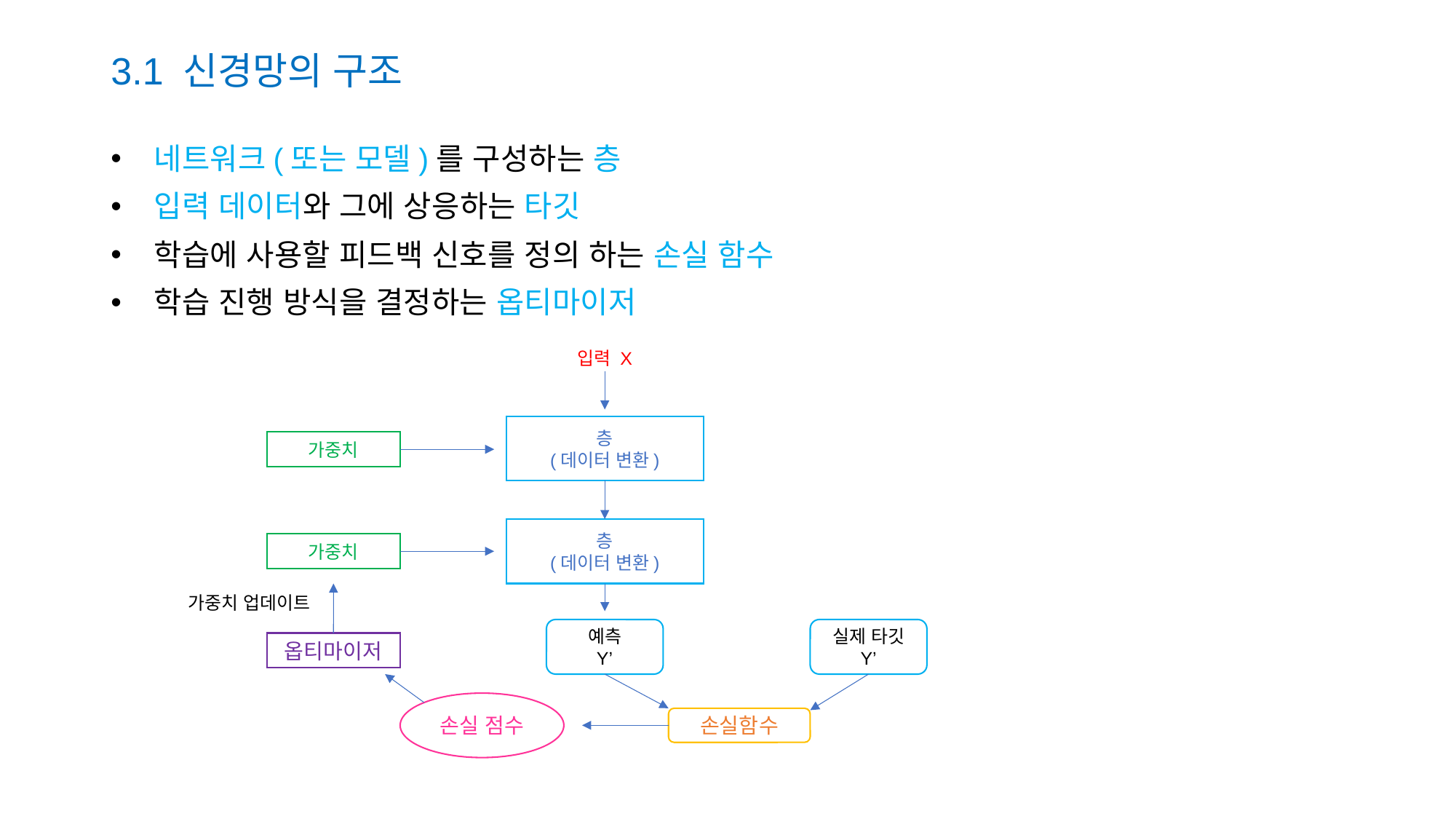

# 3.1 신경망의 구조
 네트워크(또는 모델)를 구성하는 층
 입력 데이터와 그에 상응하는 타깃
 학습에 사용할 피드백 신호를 정의 하는 손실 함수
 학습 진행 방식을 결정하는 옵티마이저

입력 X
층
(데이터 변환)
가중치
층
(데이터 변환)
가중치
가중치 업데이트
예측
Y’
실제 타깃
Y’
옵티마이저
손실 점수
손실함수